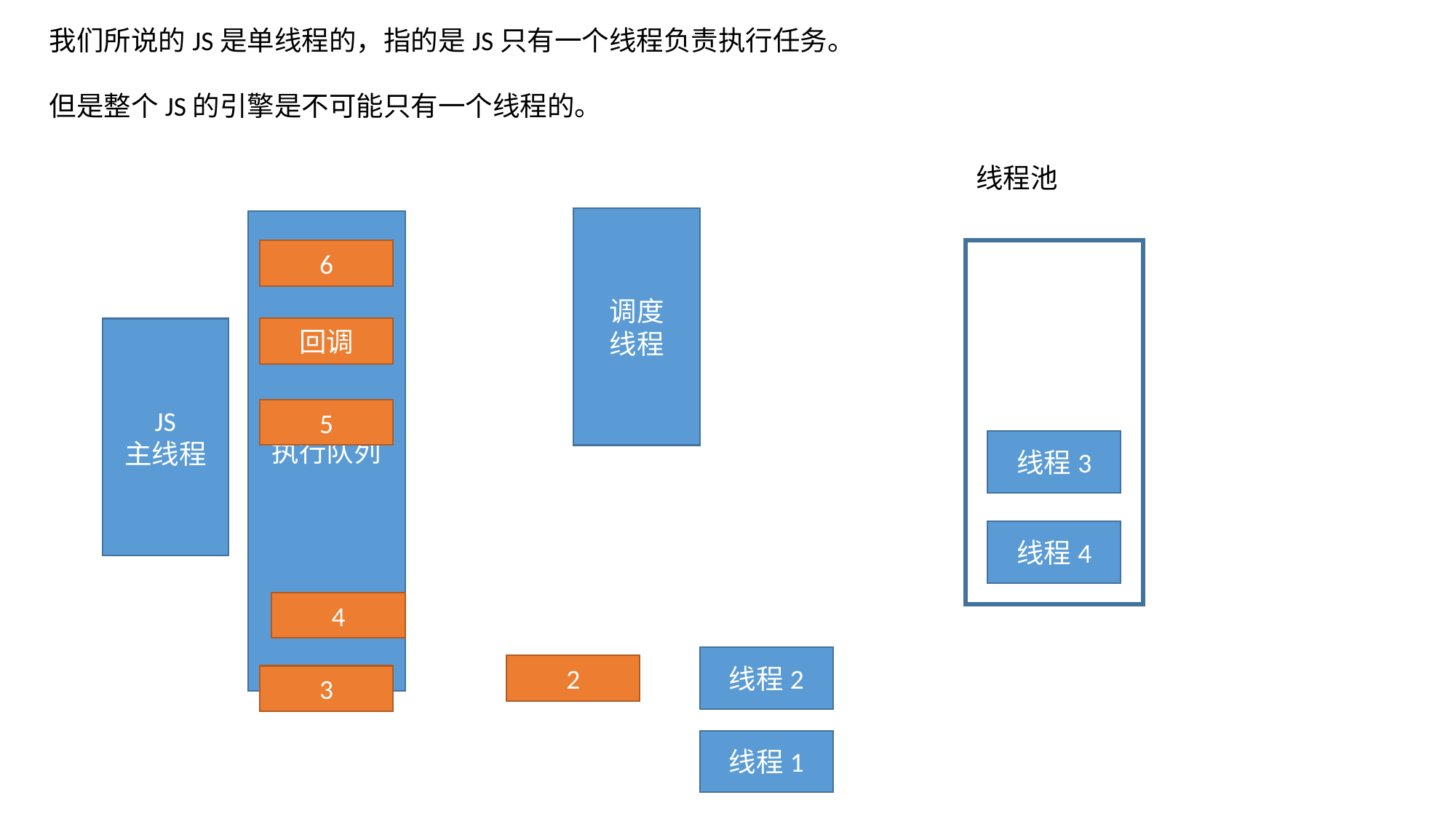

我们所说的JS是单线程的，指的是JS只有一个线程负责执行任务。

但是整个JS的引擎是不可能只有一个线程的。
线程池
调度
线程
执行队列
6

JS
主线程
回调
5
线程3
线程4
4
线程2
2
3
线程1